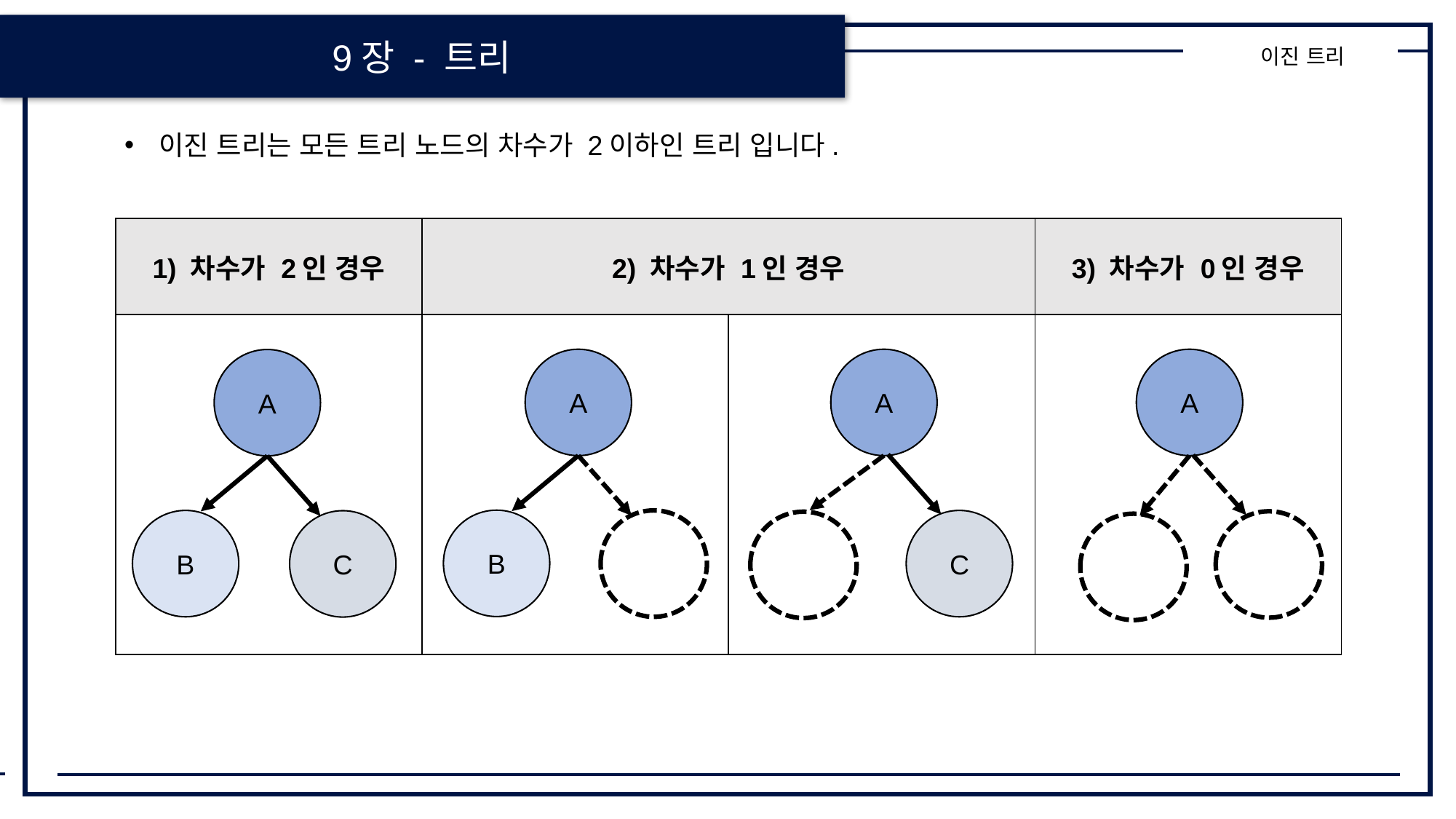

9장 - 트리

이진 트리
이진 트리는 모든 트리 노드의 차수가 2이하인 트리 입니다.
| 1) 차수가 2인 경우 | 2) 차수가 1인 경우 |  | 3) 차수가 0인 경우 |
| --- | --- | --- | --- |
|  |  |  |  |
A
A
A
A
B
C
B

C